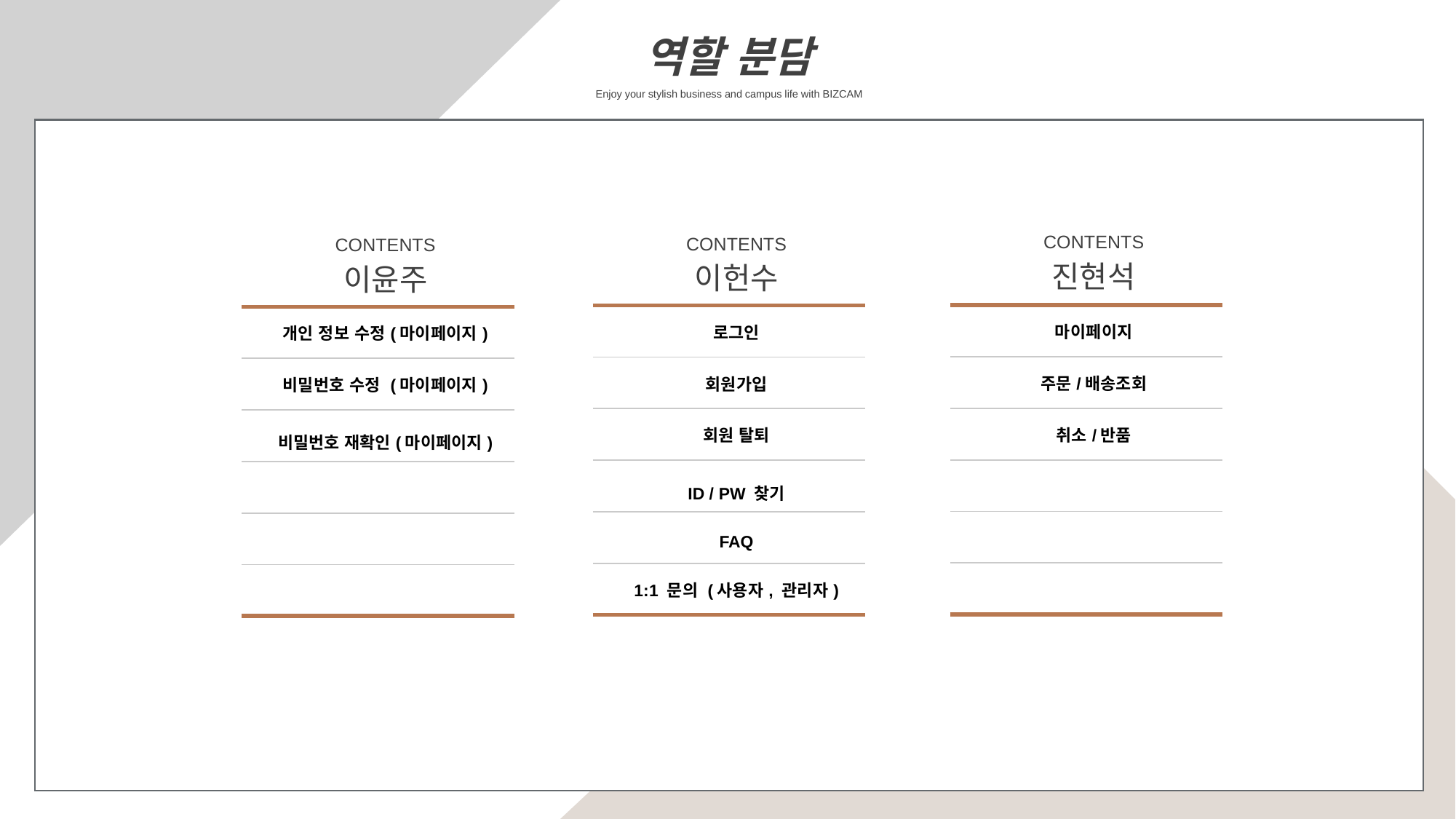

역할 분담
Enjoy your stylish business and campus life with BIZCAM

| CONTENTS 진현석 |
| --- |
| 마이페이지 |
| 주문/배송조회 |
| 취소/반품 |
|  |
|  |
|  |
|  |
| CONTENTS 이헌수 |
| --- |
| 로그인 |
| 회원가입 |
| 회원 탈퇴 |
| ID / PW 찾기 |
| FAQ |
| 1:1 문의 (사용자, 관리자) |
|  |
| CONTENTS 이윤주 |
| --- |
| 개인 정보 수정(마이페이지) |
| 비밀번호 수정 (마이페이지) |
| 비밀번호 재확인(마이페이지) |
|  |
|  |
|  |
|  |